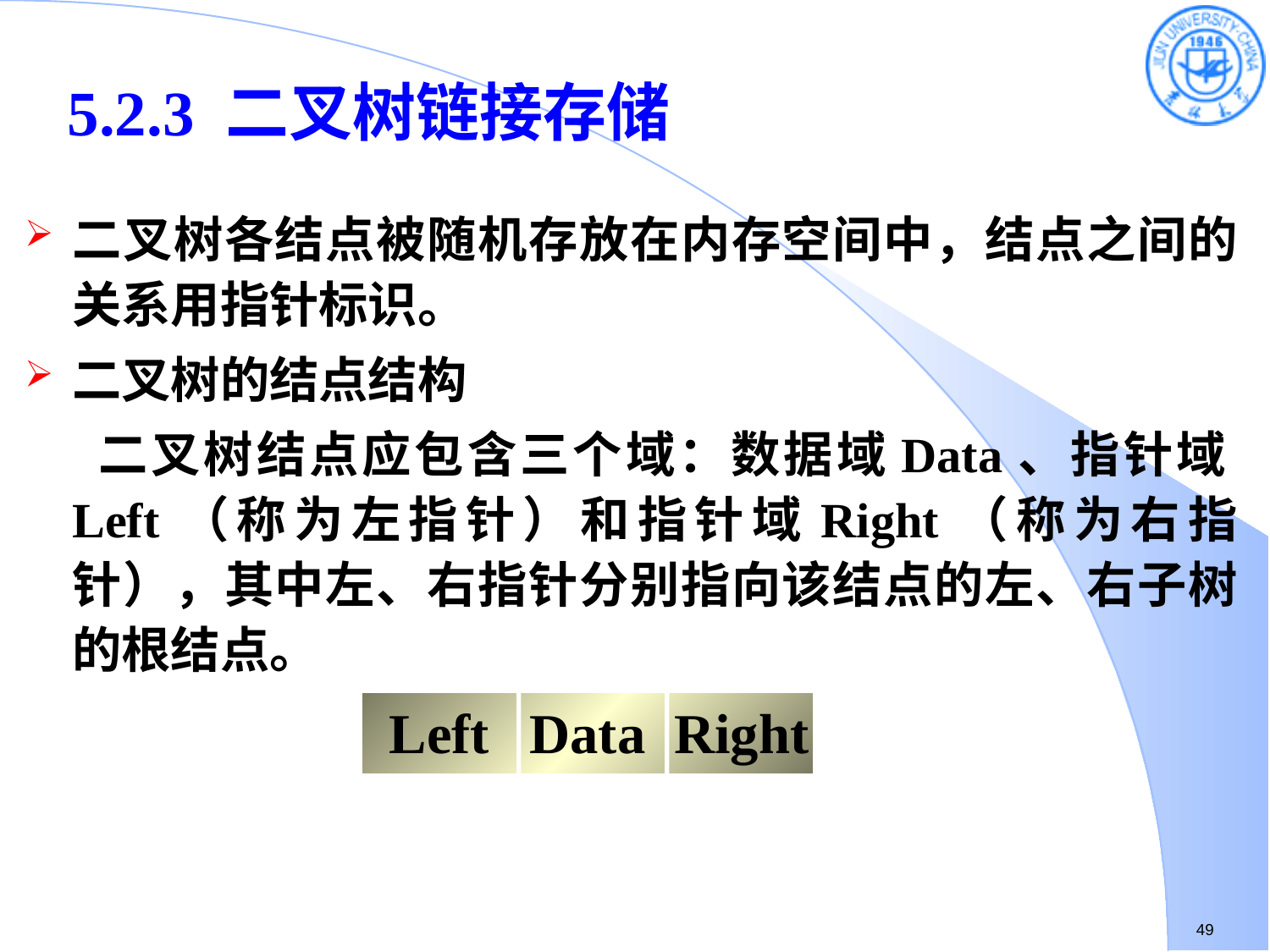

5.2.3 二叉树链接存储
二叉树各结点被随机存放在内存空间中，结点之间的关系用指针标识。
二叉树的结点结构
    二叉树结点应包含三个域：数据域Data、指针域Left（称为左指针）和指针域Right（称为右指针），其中左、右指针分别指向该结点的左、右子树的根结点。

Left
Data

Right